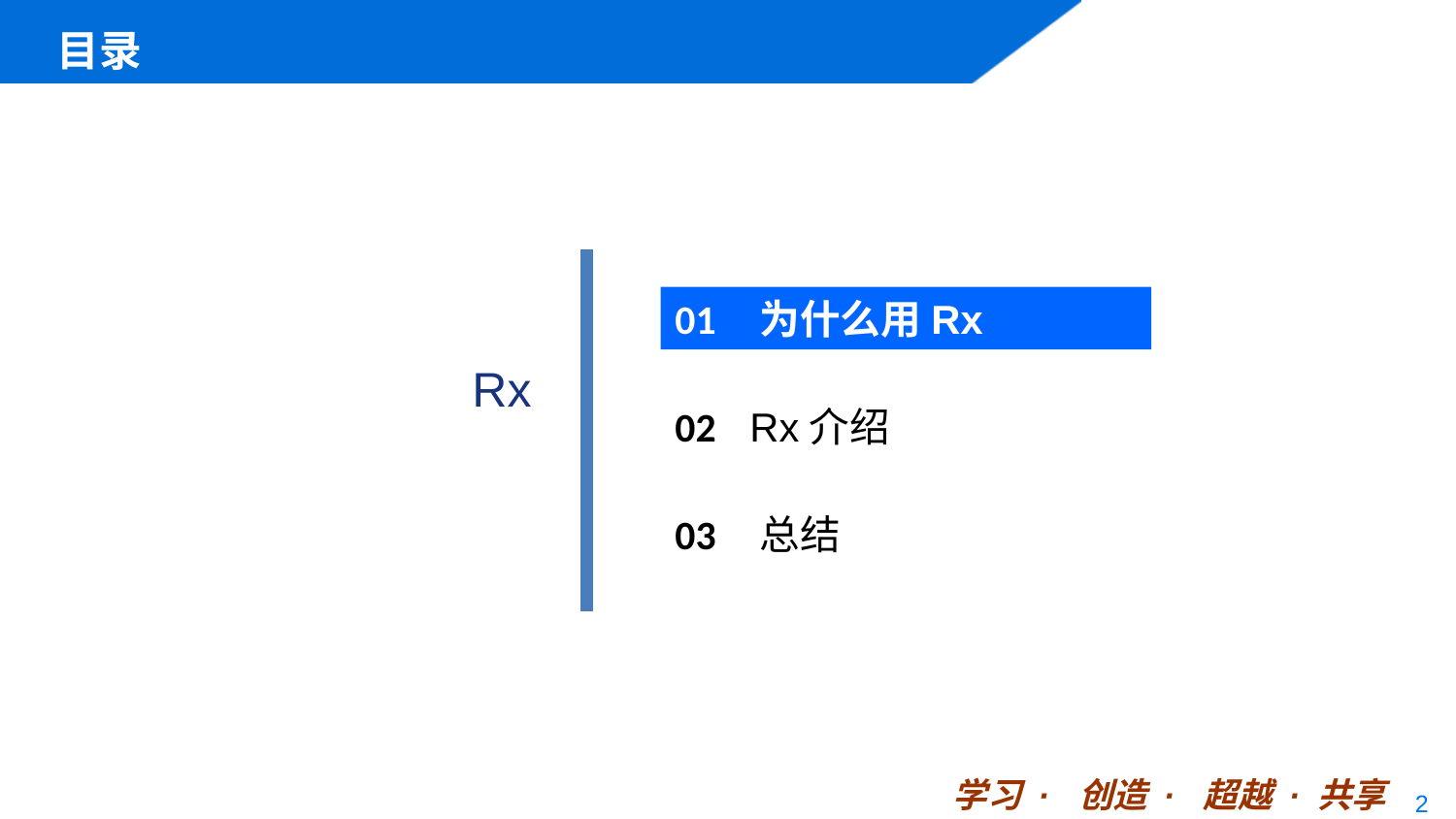

目录
01   为什么用Rx
Rx
02   Rx介绍
03   总结